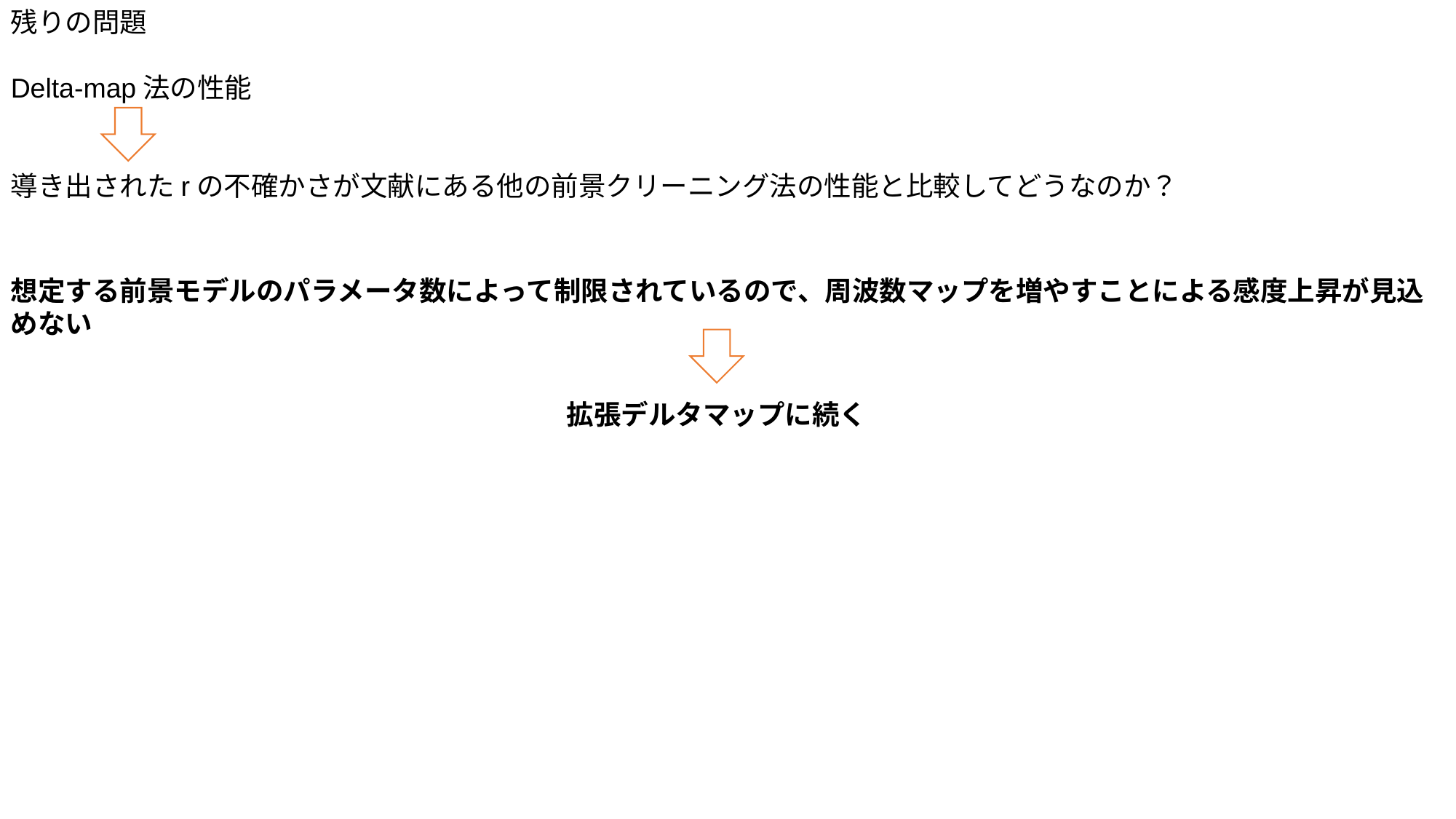

残りの問題

Delta-map法の性能

導き出されたrの不確かさが文献にある他の前景クリーニング法の性能と比較してどうなのか？

想定する前景モデルのパラメータ数によって制限されているので、周波数マップを増やすことによる感度上昇が見込めない

拡張デルタマップに続く